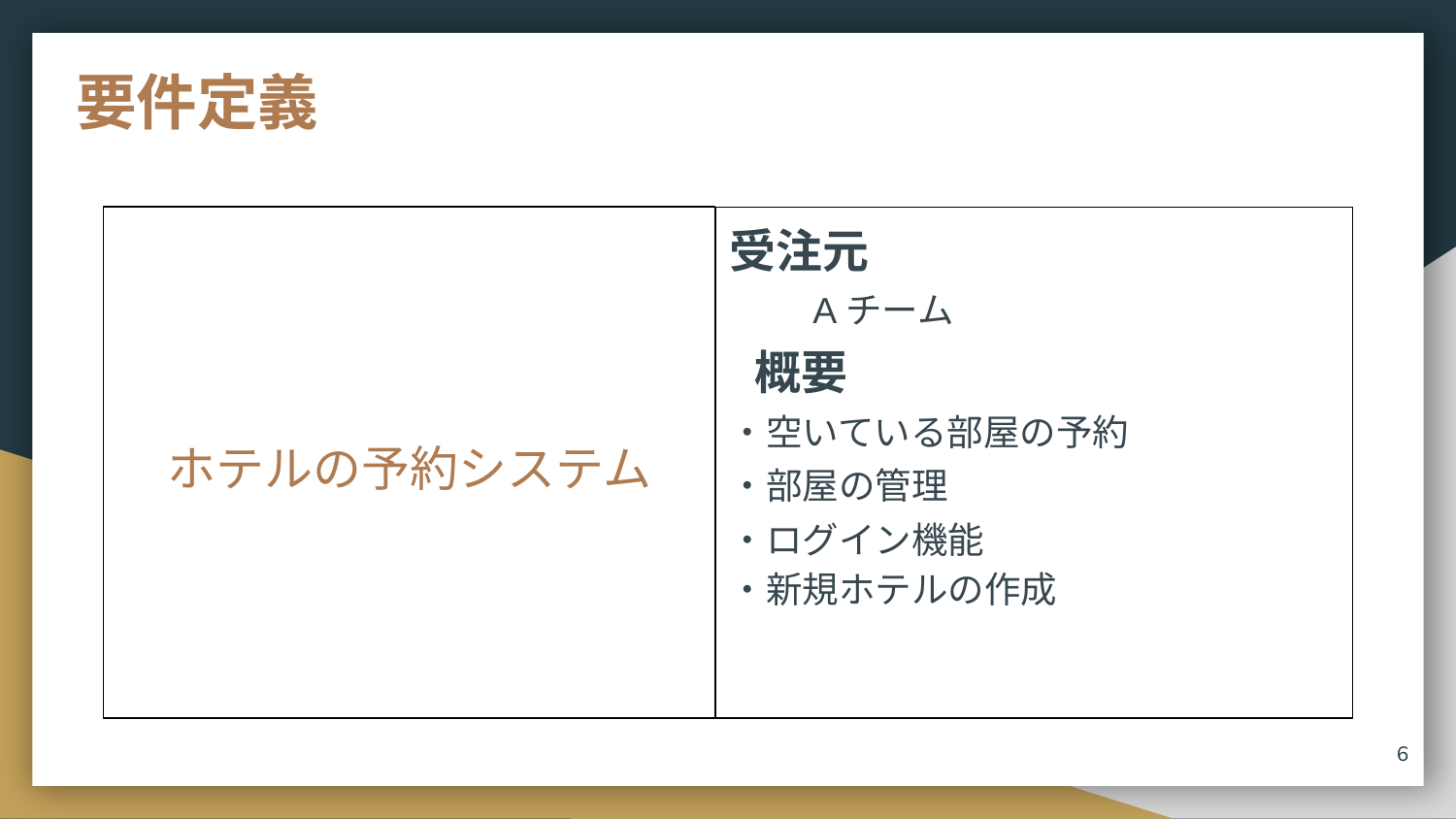

# 要件定義
ホテルの予約システム
受注元
 Aチーム
 概要
・空いている部屋の予約
・部屋の管理
・ログイン機能
・新規ホテルの作成
6